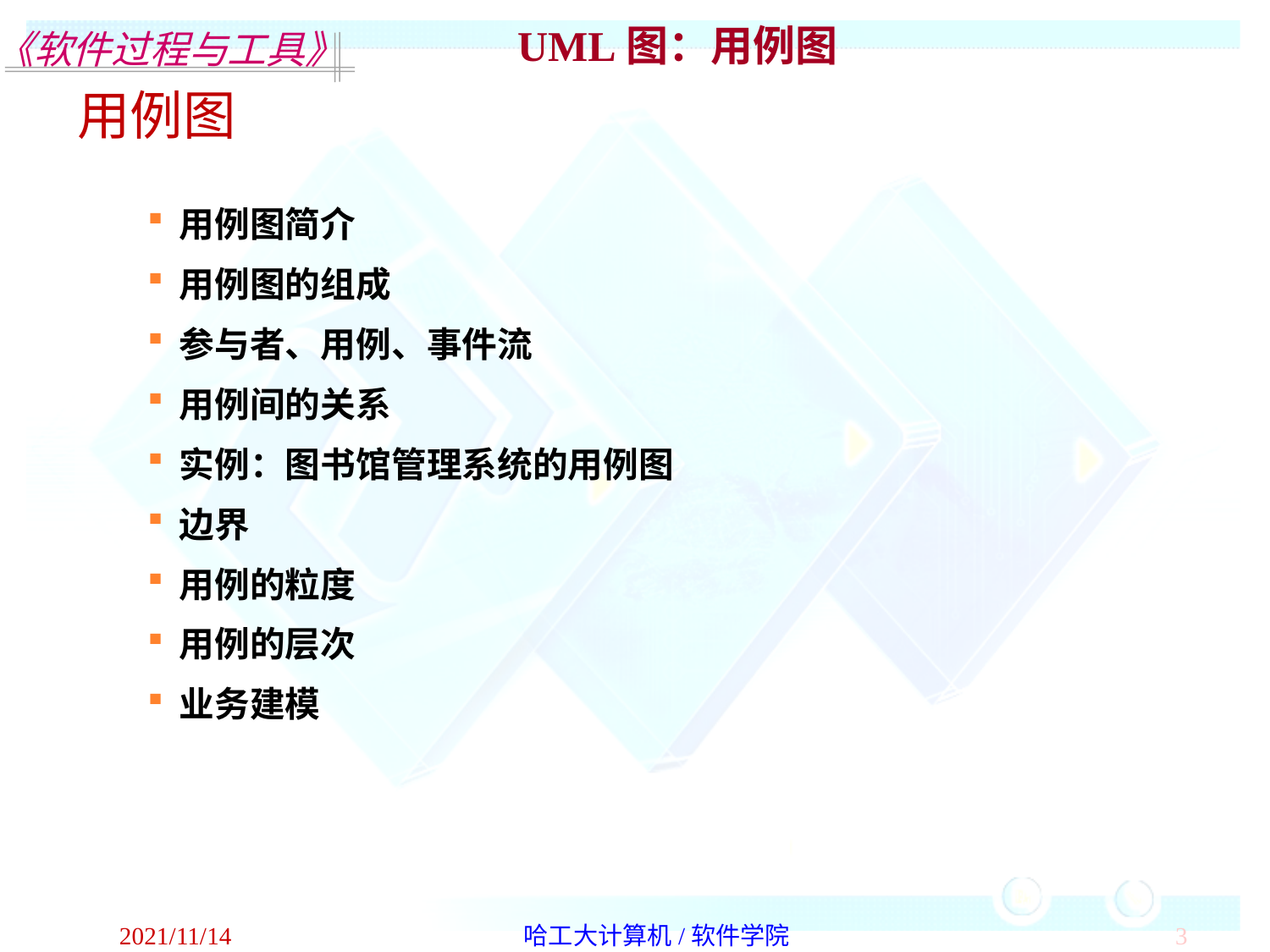

UML图：用例图
用例图
用例图简介
用例图的组成
参与者、用例、事件流
用例间的关系
实例：图书馆管理系统的用例图
边界
用例的粒度
用例的层次
业务建模